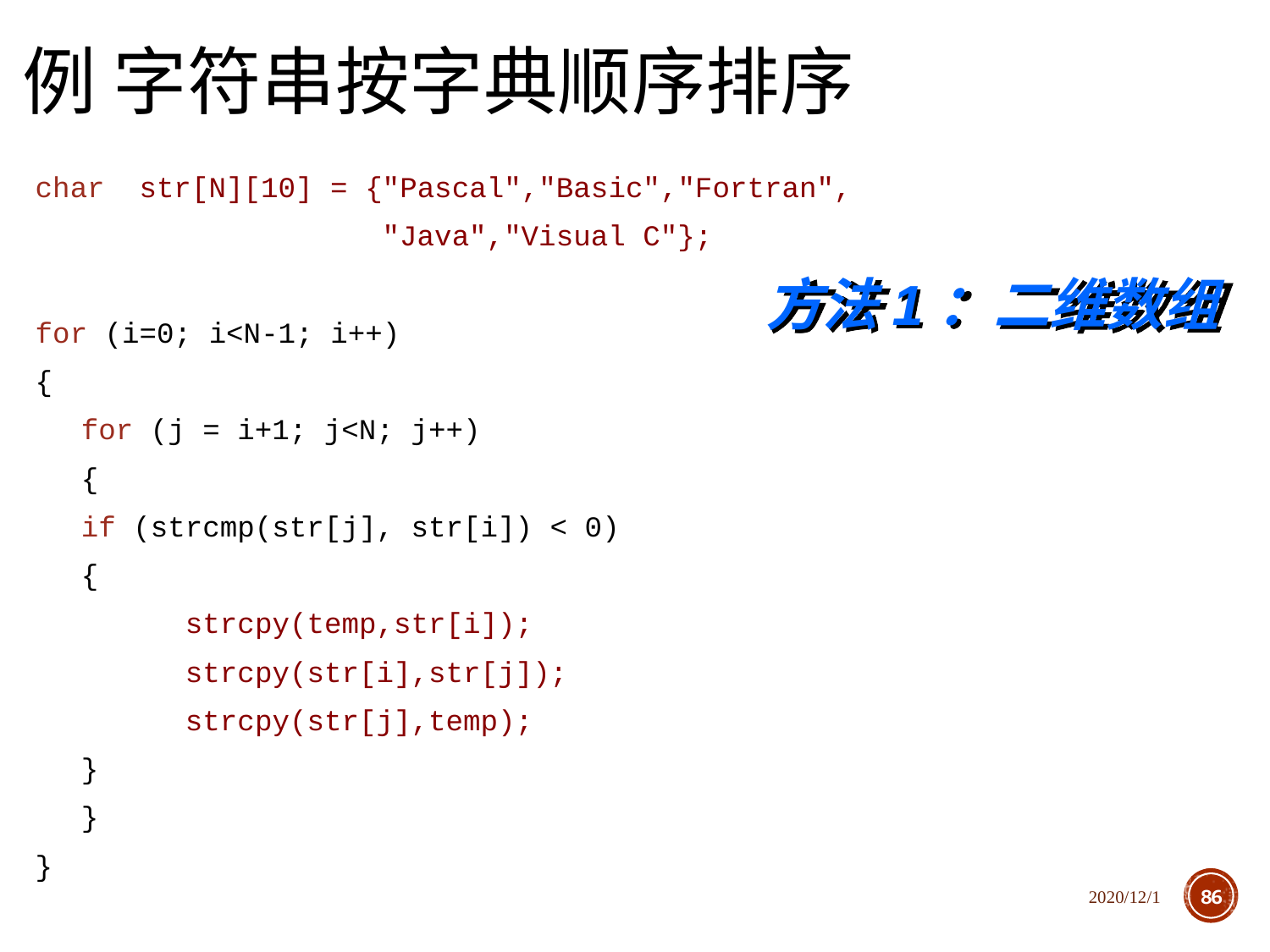

# 例 字符串按字典顺序排序
char  str[N][10] = {"Pascal","Basic","Fortran",
                    "Java","Visual C"};

for (i=0; i<N-1; i++)
{
	for (j = i+1; j<N; j++)
	{
		if (strcmp(str[j], str[i]) < 0)
  		{
    		strcpy(temp,str[i]);
      	strcpy(str[i],str[j]);
      	strcpy(str[j],temp);
  		}
	}
}
方法1：二维数组
2020/12/1
86